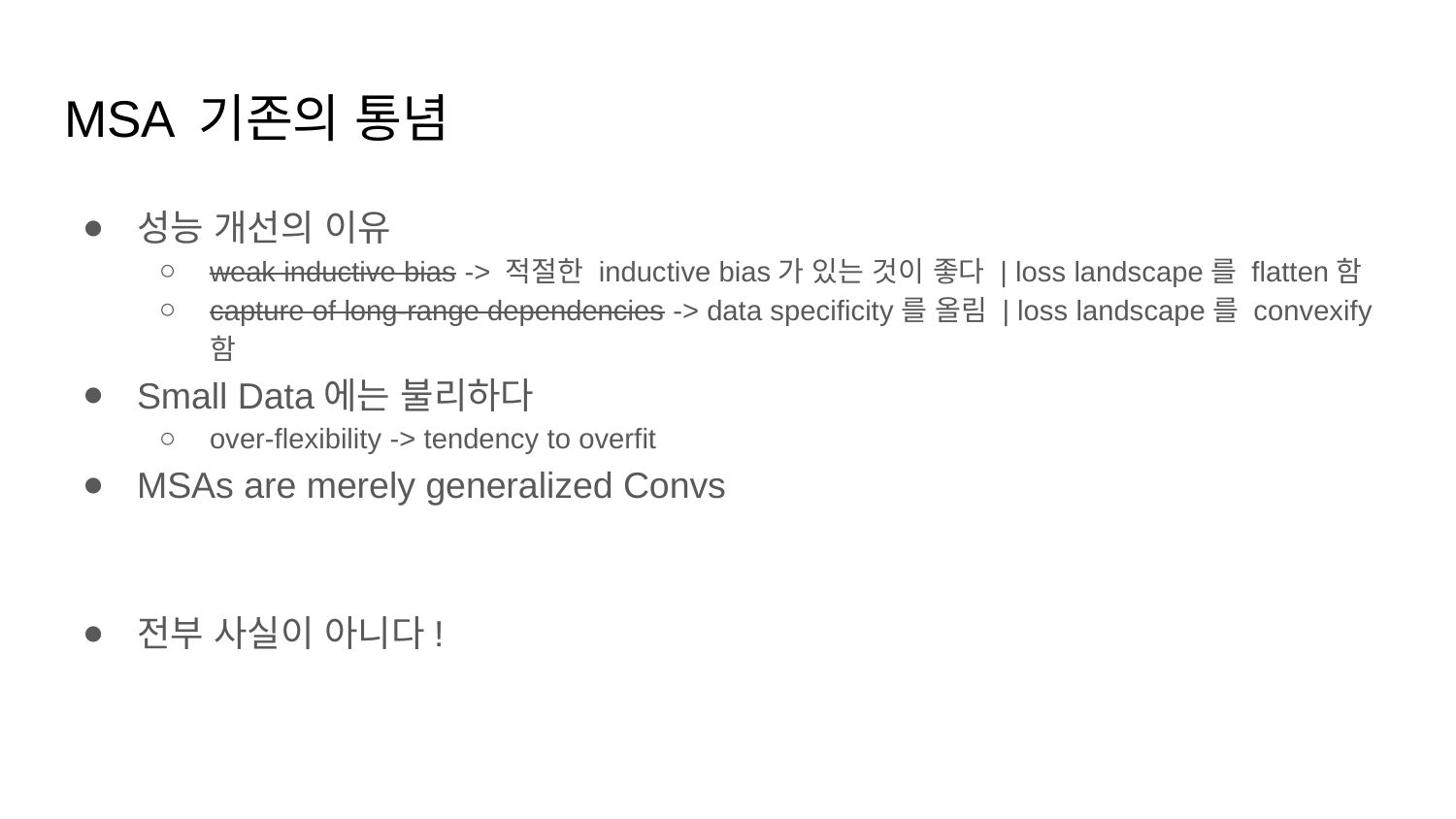

# MSA 기존의 통념
성능 개선의 이유
weak inductive bias -> 적절한 inductive bias가 있는 것이 좋다 | loss landscape를 flatten함
capture of long-range dependencies -> data specificity를 올림 | loss landscape를 convexify함
Small Data에는 불리하다
over-flexibility -> tendency to overfit
MSAs are merely generalized Convs

전부 사실이 아니다!